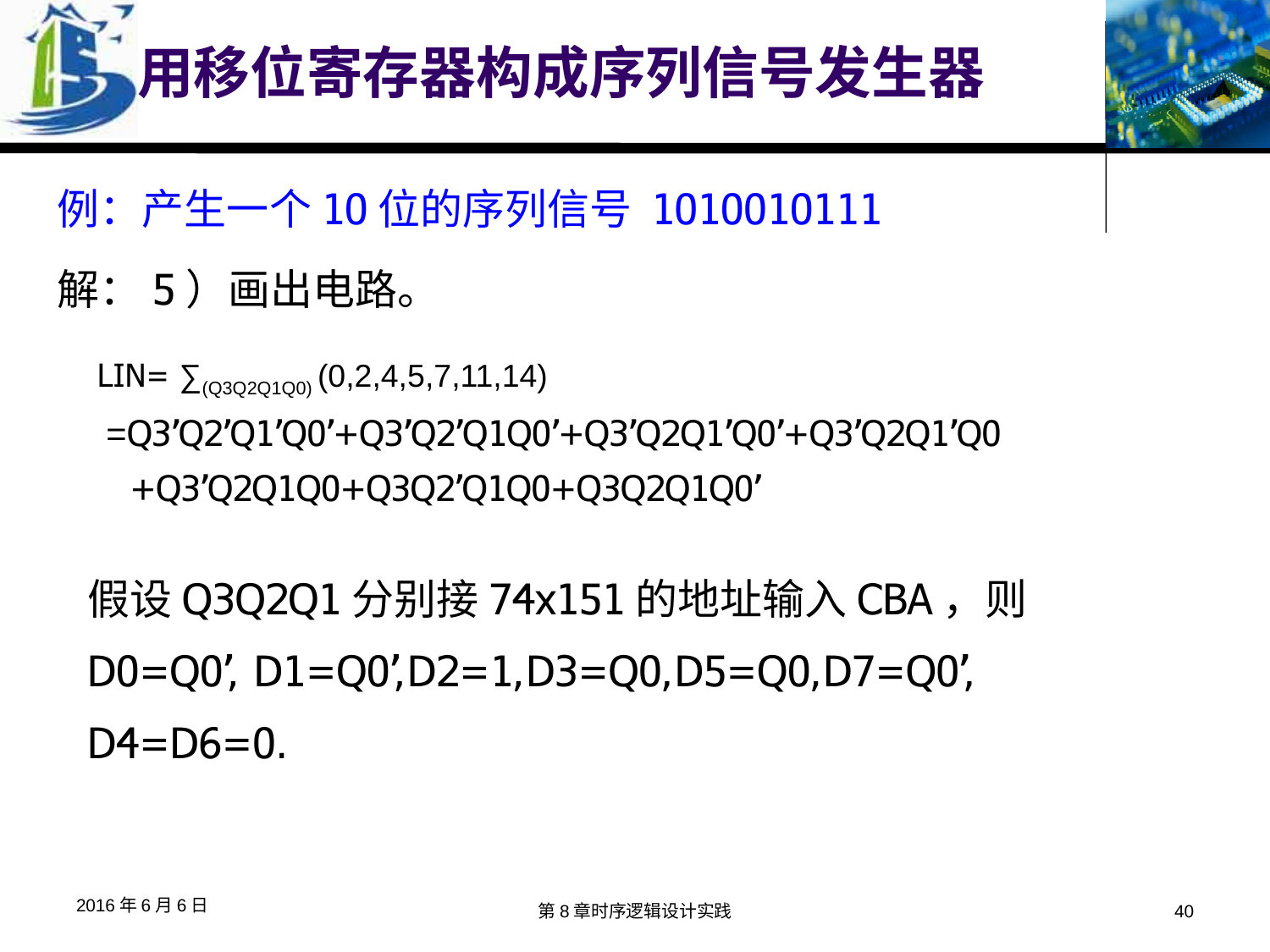

用移位寄存器构成序列信号发生器
例：产生一个10位的序列信号 1010010111
解：5）画出电路。
LIN= ∑(Q3Q2Q1Q0) (0,2,4,5,7,11,14)
 =Q3’Q2’Q1’Q0’+Q3’Q2’Q1Q0’+Q3’Q2Q1’Q0’+Q3’Q2Q1’Q0
   +Q3’Q2Q1Q0+Q3Q2’Q1Q0+Q3Q2Q1Q0’
假设Q3Q2Q1分别接74x151的地址输入CBA，则
D0=Q0’, D1=Q0’,D2=1,D3=Q0,D5=Q0,D7=Q0’,
D4=D6=0.
2016年6月6日
第8章时序逻辑设计实践
40